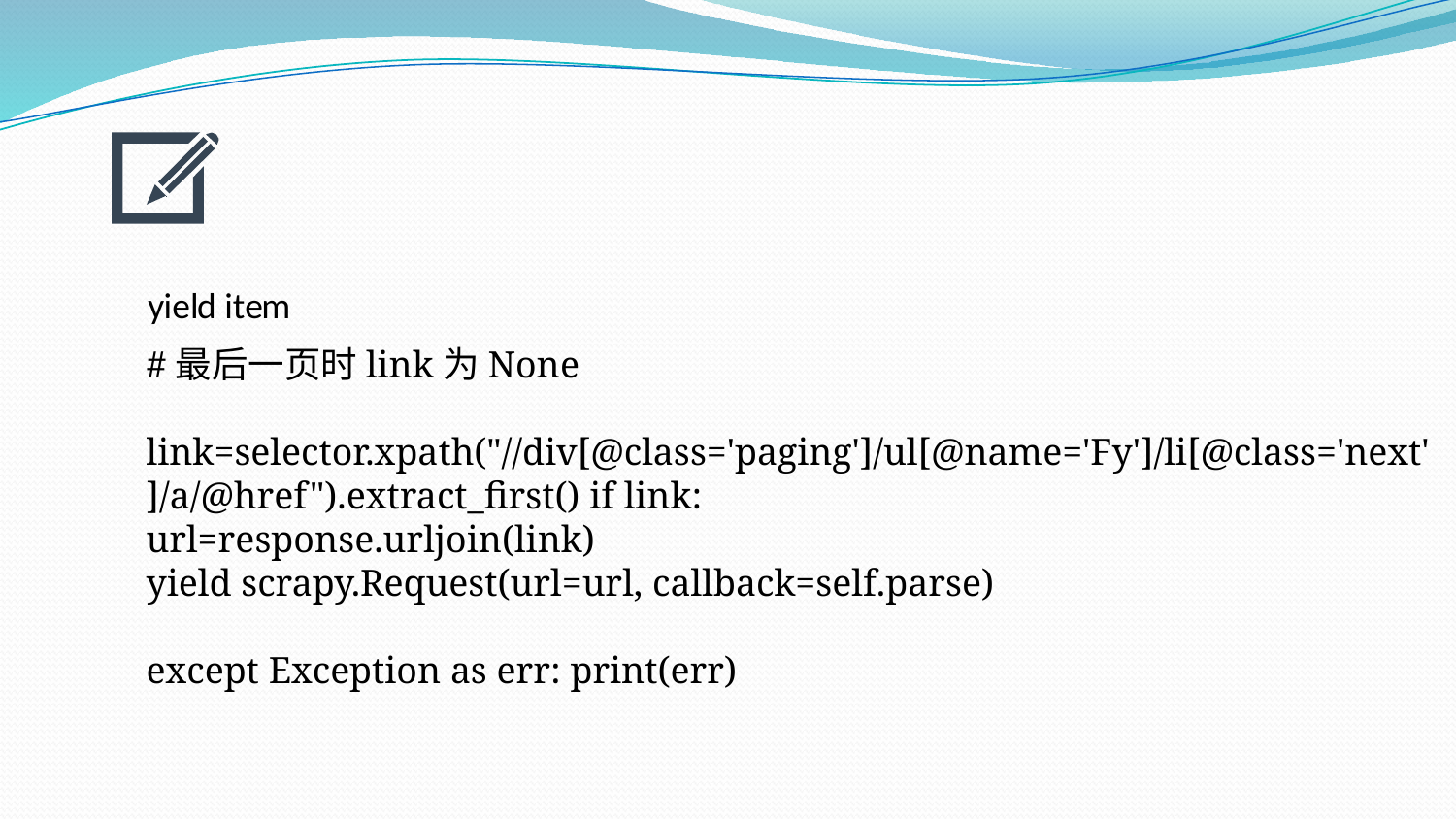

yield item
#最后一页时link为None

link=selector.xpath("//div[@class='paging']/ul[@name='Fy']/li[@class='next'
]/a/@href").extract_first() if link:
url=response.urljoin(link)
yield scrapy.Request(url=url, callback=self.parse)

except Exception as err: print(err)